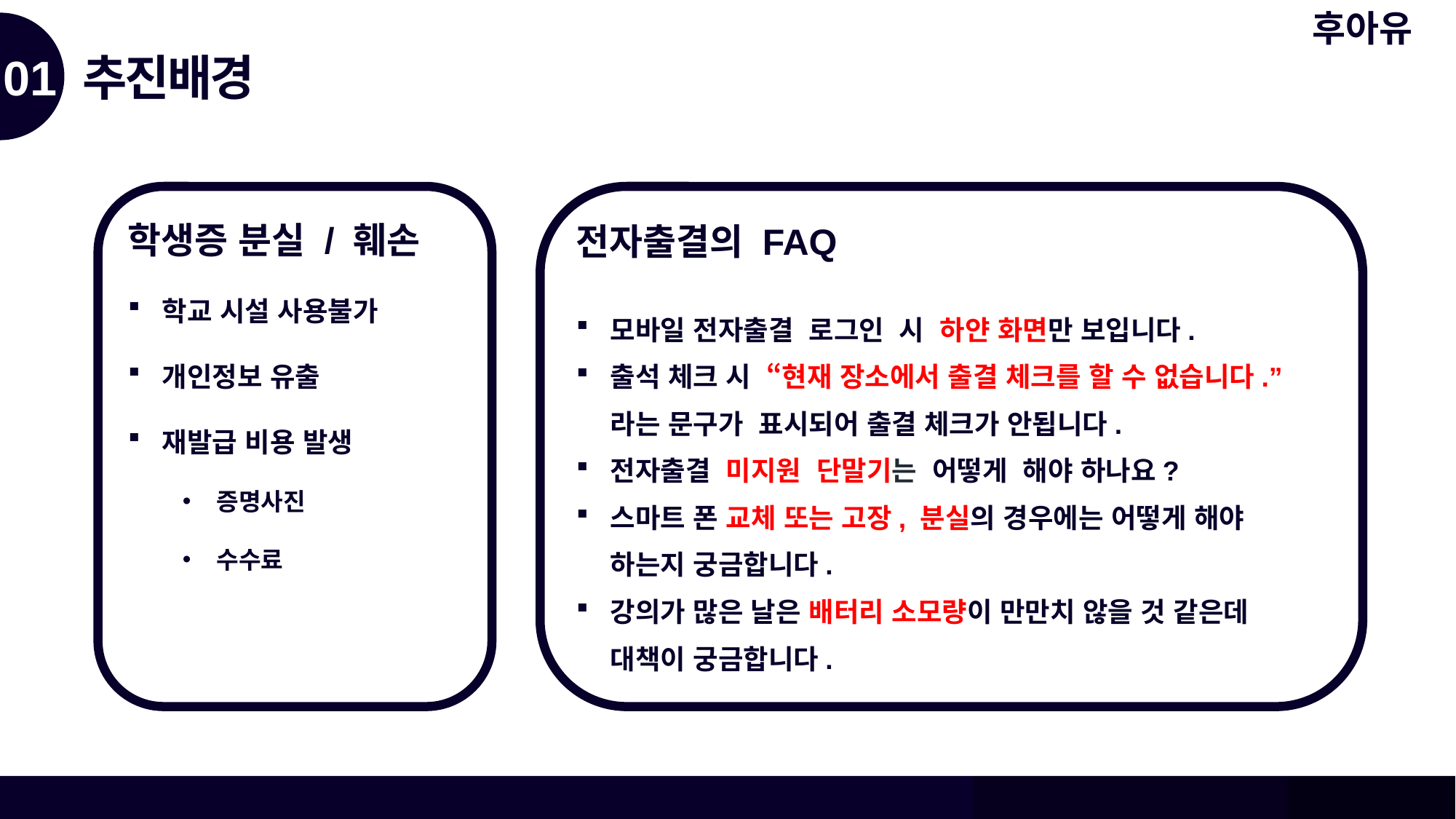

후아유
01
추진배경

학생증 분실 / 훼손
학교 시설 사용불가
개인정보 유출
재발급 비용 발생
증명사진
수수료

전자출결의 FAQ

모바일 전자출결  로그인  시  하얀 화면만 보입니다.
출석 체크 시  “현재 장소에서 출결 체크를 할 수 없습니다.”  라는 문구가  표시되어 출결 체크가 안됩니다.
전자출결  미지원  단말기는  어떻게  해야 하나요?
스마트 폰 교체 또는 고장, 분실의 경우에는 어떻게 해야 하는지 궁금합니다.
강의가 많은 날은 배터리 소모량이 만만치 않을 것 같은데 대책이 궁금합니다.